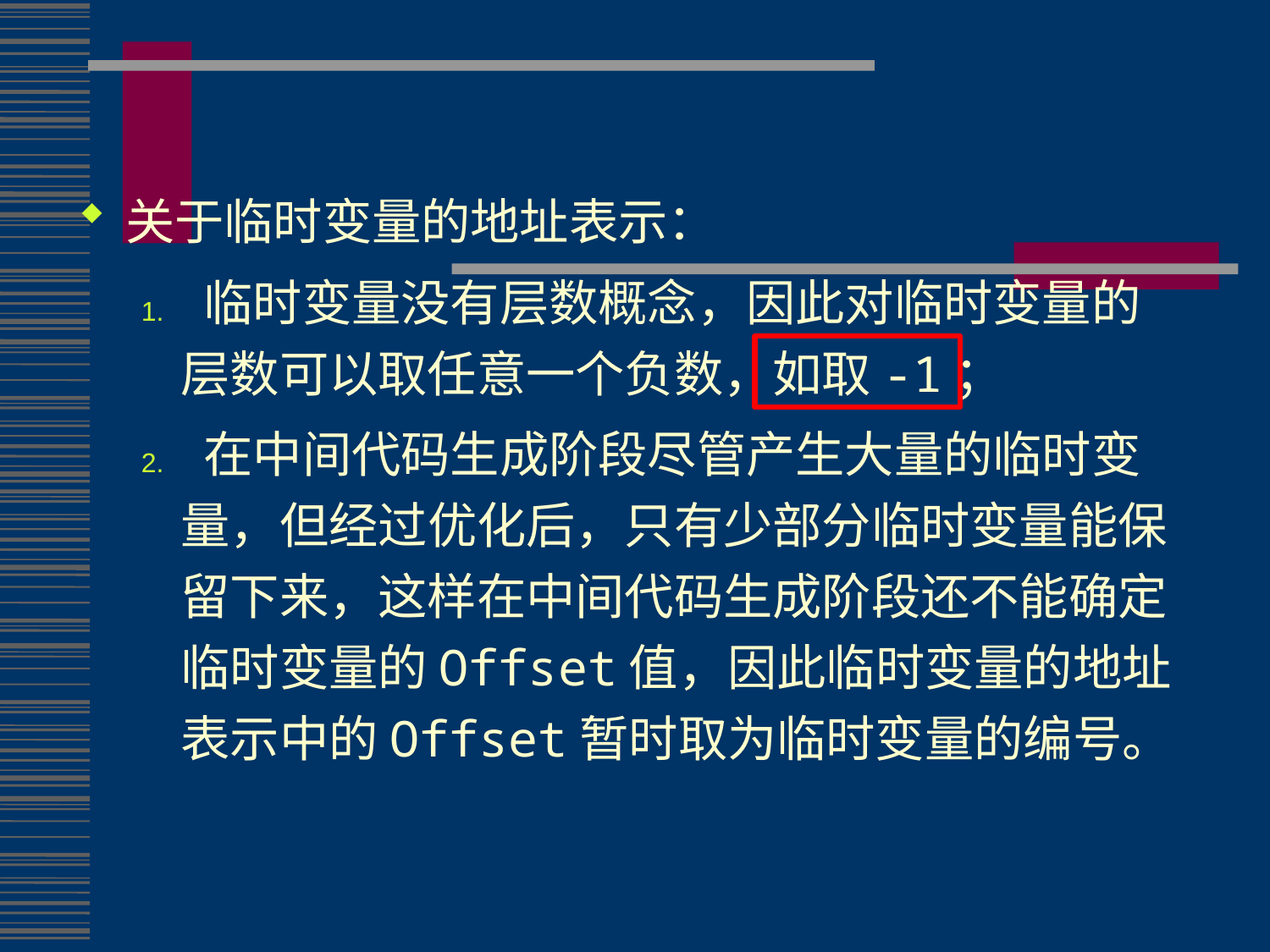

关于临时变量的地址表示：
 临时变量没有层数概念，因此对临时变量的层数可以取任意一个负数，如取-1；
 在中间代码生成阶段尽管产生大量的临时变量，但经过优化后，只有少部分临时变量能保留下来，这样在中间代码生成阶段还不能确定临时变量的Offset值，因此临时变量的地址表示中的Offset暂时取为临时变量的编号。